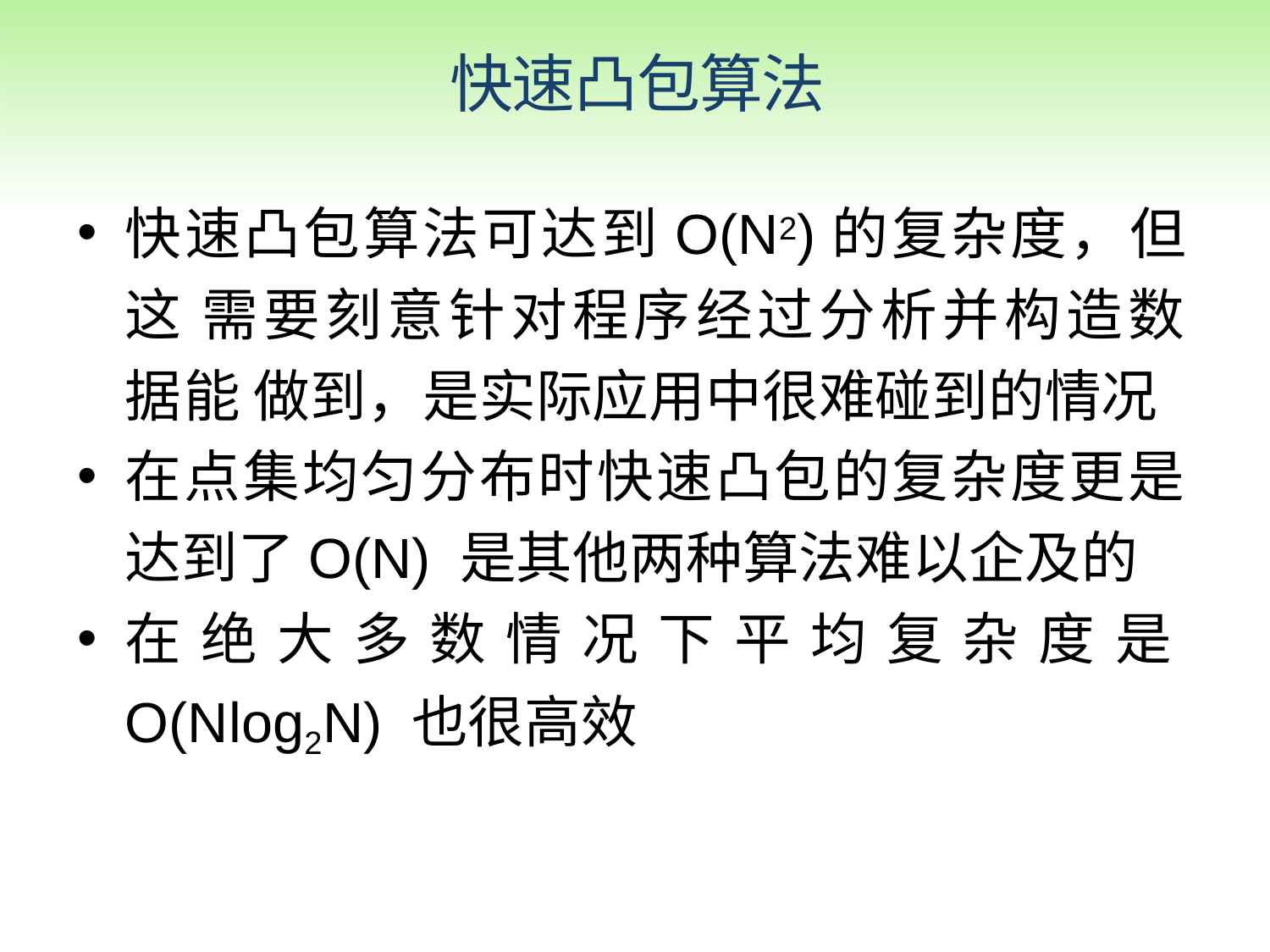

# 快速凸包算法
快速凸包算法可达到O(N2)的复杂度，但这 需要刻意针对程序经过分析并构造数据能 做到，是实际应用中很难碰到的情况
在点集均匀分布时快速凸包的复杂度更是 达到了O(N) 是其他两种算法难以企及的
在绝大多数情况下平均复杂度是O(Nlog2N) 也很高效